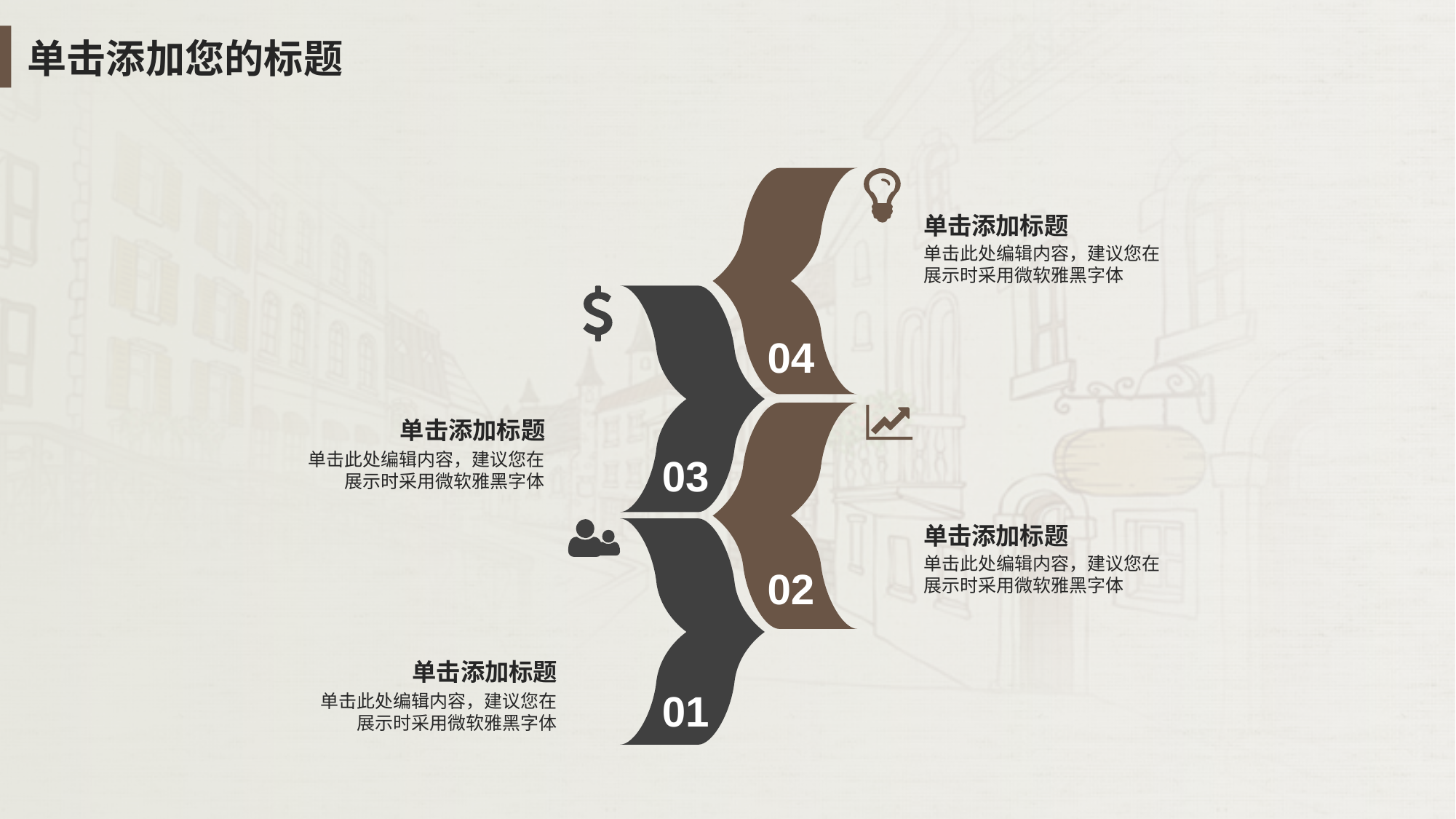

单击添加您的标题

单击添加标题
单击此处编辑内容，建议您在展示时采用微软雅黑字体

04

单击添加标题
单击此处编辑内容，建议您在展示时采用微软雅黑字体
03

单击添加标题

单击此处编辑内容，建议您在展示时采用微软雅黑字体
02
单击添加标题
01
单击此处编辑内容，建议您在展示时采用微软雅黑字体